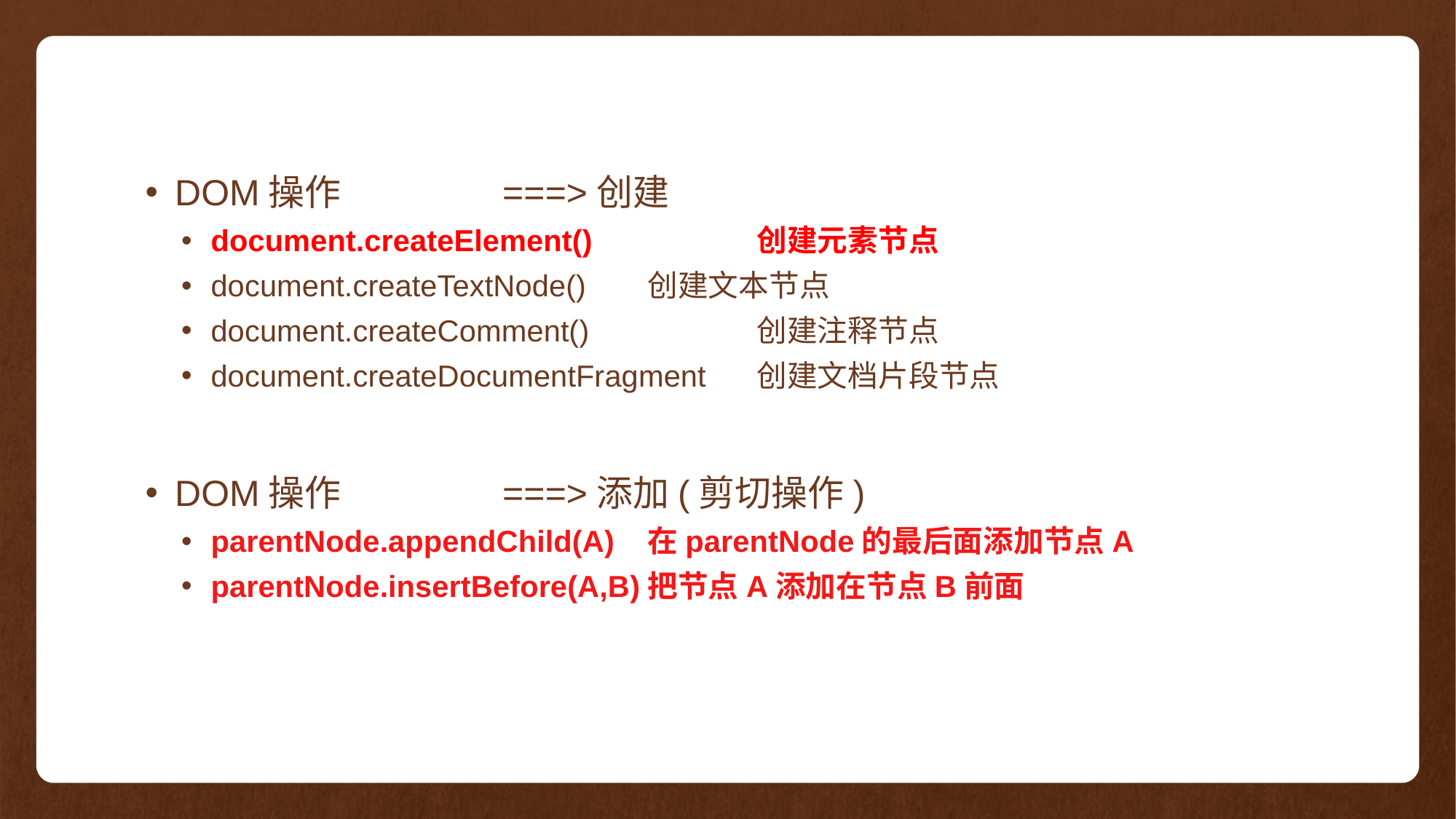

DOM操作		===>创建
document.createElement()		创建元素节点
document.createTextNode()	创建文本节点
document.createComment()		创建注释节点
document.createDocumentFragment	创建文档片段节点

DOM操作		===>添加(剪切操作)
parentNode.appendChild(A)	在parentNode的最后面添加节点A
parentNode.insertBefore(A,B)	把节点A添加在节点B前面